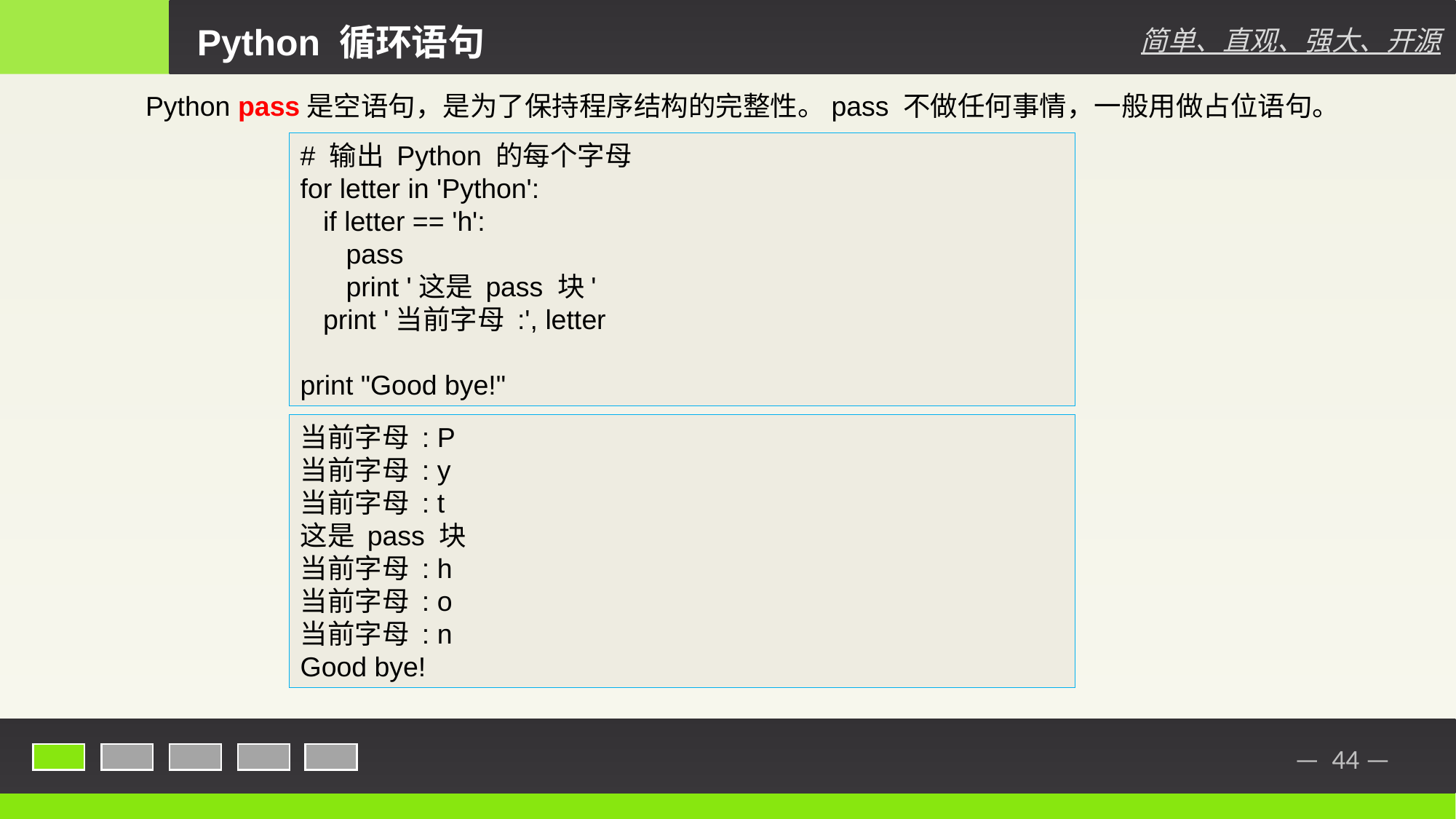

Python 循环语句
简单、直观、强大、开源
Python pass是空语句，是为了保持程序结构的完整性。pass 不做任何事情，一般用做占位语句。
# 输出 Python 的每个字母
for letter in 'Python':
   if letter == 'h':
      pass
      print '这是 pass 块'
   print '当前字母 :', letter

print "Good bye!"
当前字母 : P
当前字母 : y
当前字母 : t
这是 pass 块
当前字母 : h
当前字母 : o
当前字母 : n
Good bye!